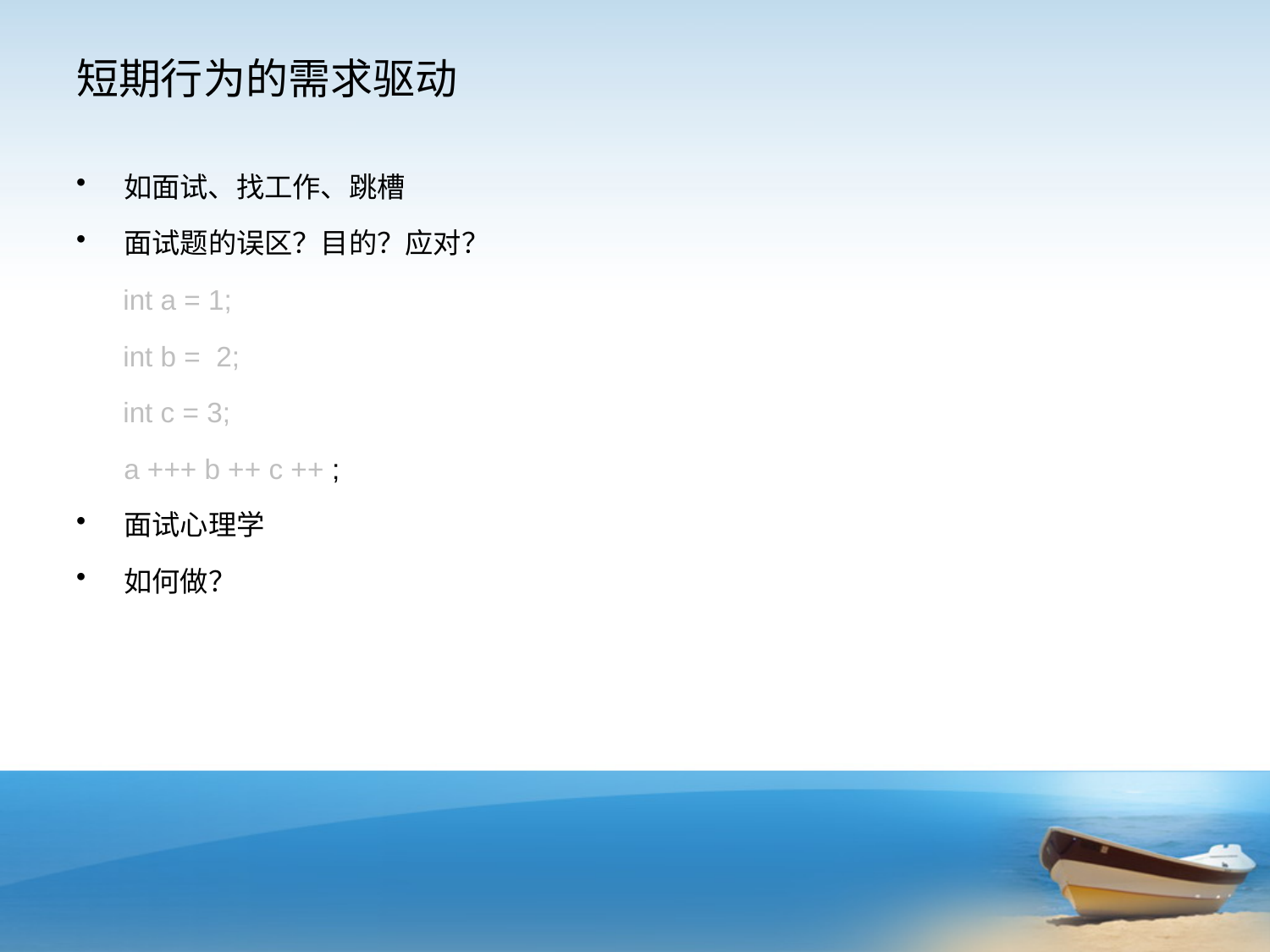

# 短期行为的需求驱动
如面试、找工作、跳槽
面试题的误区？目的？应对？
      int a = 1;
      int b =  2;
      int c = 3;
	a +++ b ++ c ++ ;
面试心理学
如何做？